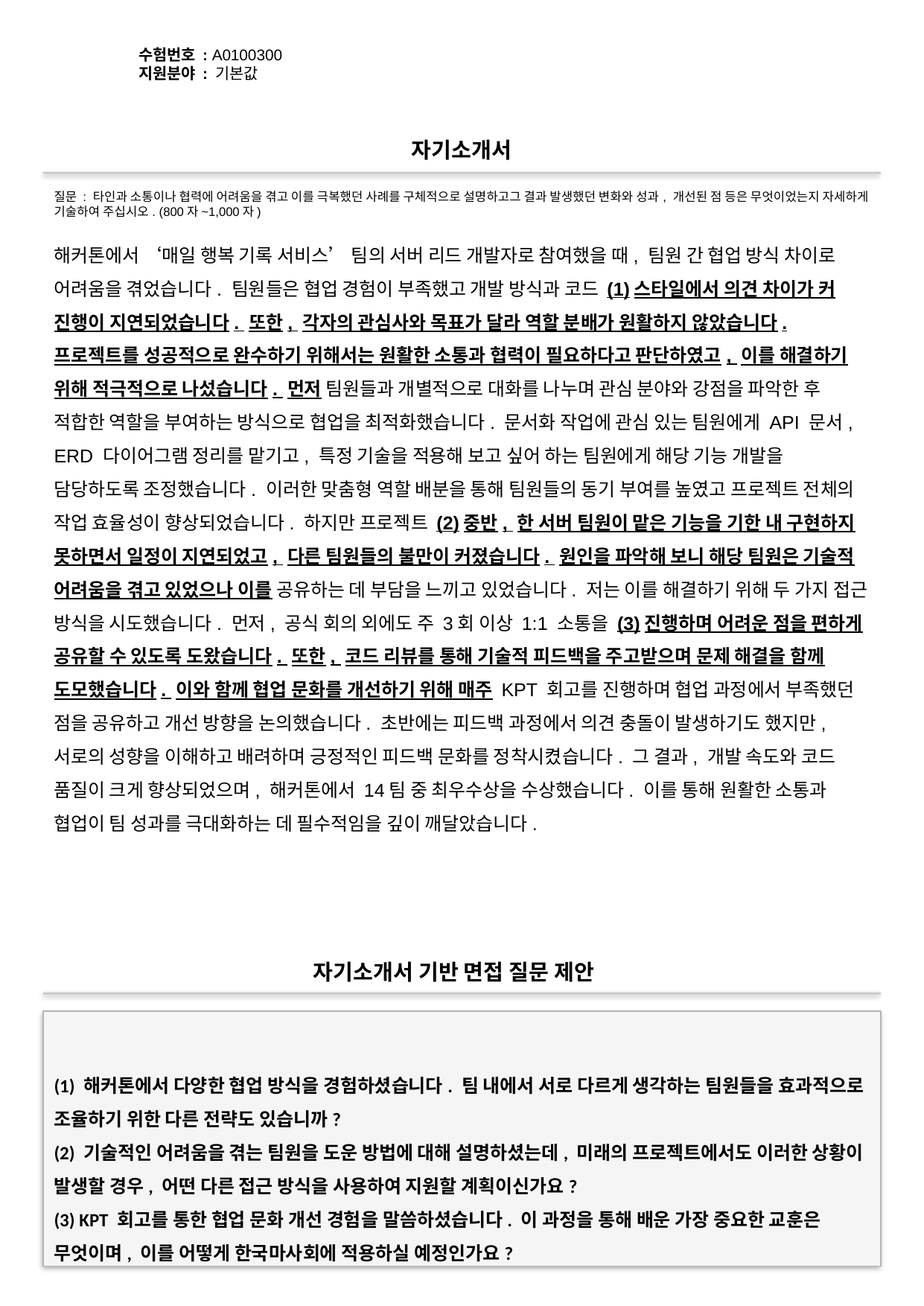

수험번호 : A0100300
지원분야 : 기본값
#

자기소개서

질문 : 타인과 소통이나 협력에 어려움을 겪고 이를 극복했던 사례를 구체적으로 설명하고그 결과 발생했던 변화와 성과, 개선된 점 등은 무엇이었는지 자세하게 기술하여 주십시오. (800자~1,000자)

해커톤에서 ‘매일 행복 기록 서비스’ 팀의 서버 리드 개발자로 참여했을 때, 팀원 간 협업 방식 차이로 어려움을 겪었습니다. 팀원들은 협업 경험이 부족했고 개발 방식과 코드 (1)스타일에서 의견 차이가 커 진행이 지연되었습니다. 또한, 각자의 관심사와 목표가 달라 역할 분배가 원활하지 않았습니다. 프로젝트를 성공적으로 완수하기 위해서는 원활한 소통과 협력이 필요하다고 판단하였고, 이를 해결하기 위해 적극적으로 나섰습니다. 먼저 팀원들과 개별적으로 대화를 나누며 관심 분야와 강점을 파악한 후 적합한 역할을 부여하는 방식으로 협업을 최적화했습니다. 문서화 작업에 관심 있는 팀원에게 API 문서, ERD 다이어그램 정리를 맡기고, 특정 기술을 적용해 보고 싶어 하는 팀원에게 해당 기능 개발을 담당하도록 조정했습니다. 이러한 맞춤형 역할 배분을 통해 팀원들의 동기 부여를 높였고 프로젝트 전체의 작업 효율성이 향상되었습니다. 하지만 프로젝트 (2)중반, 한 서버 팀원이 맡은 기능을 기한 내 구현하지 못하면서 일정이 지연되었고, 다른 팀원들의 불만이 커졌습니다. 원인을 파악해 보니 해당 팀원은 기술적 어려움을 겪고 있었으나 이를 공유하는 데 부담을 느끼고 있었습니다. 저는 이를 해결하기 위해 두 가지 접근 방식을 시도했습니다. 먼저, 공식 회의 외에도 주 3회 이상 1:1 소통을 (3)진행하며 어려운 점을 편하게 공유할 수 있도록 도왔습니다. 또한, 코드 리뷰를 통해 기술적 피드백을 주고받으며 문제 해결을 함께 도모했습니다. 이와 함께 협업 문화를 개선하기 위해 매주 KPT 회고를 진행하며 협업 과정에서 부족했던 점을 공유하고 개선 방향을 논의했습니다. 초반에는 피드백 과정에서 의견 충돌이 발생하기도 했지만, 서로의 성향을 이해하고 배려하며 긍정적인 피드백 문화를 정착시켰습니다. 그 결과, 개발 속도와 코드 품질이 크게 향상되었으며, 해커톤에서 14팀 중 최우수상을 수상했습니다. 이를 통해 원활한 소통과 협업이 팀 성과를 극대화하는 데 필수적임을 깊이 깨달았습니다.

자기소개서 기반 면접 질문 제안

(1) 해커톤에서 다양한 협업 방식을 경험하셨습니다. 팀 내에서 서로 다르게 생각하는 팀원들을 효과적으로 조율하기 위한 다른 전략도 있습니까?
(2) 기술적인 어려움을 겪는 팀원을 도운 방법에 대해 설명하셨는데, 미래의 프로젝트에서도 이러한 상황이 발생할 경우, 어떤 다른 접근 방식을 사용하여 지원할 계획이신가요?
(3) KPT 회고를 통한 협업 문화 개선 경험을 말씀하셨습니다. 이 과정을 통해 배운 가장 중요한 교훈은 무엇이며, 이를 어떻게 한국마사회에 적용하실 예정인가요?